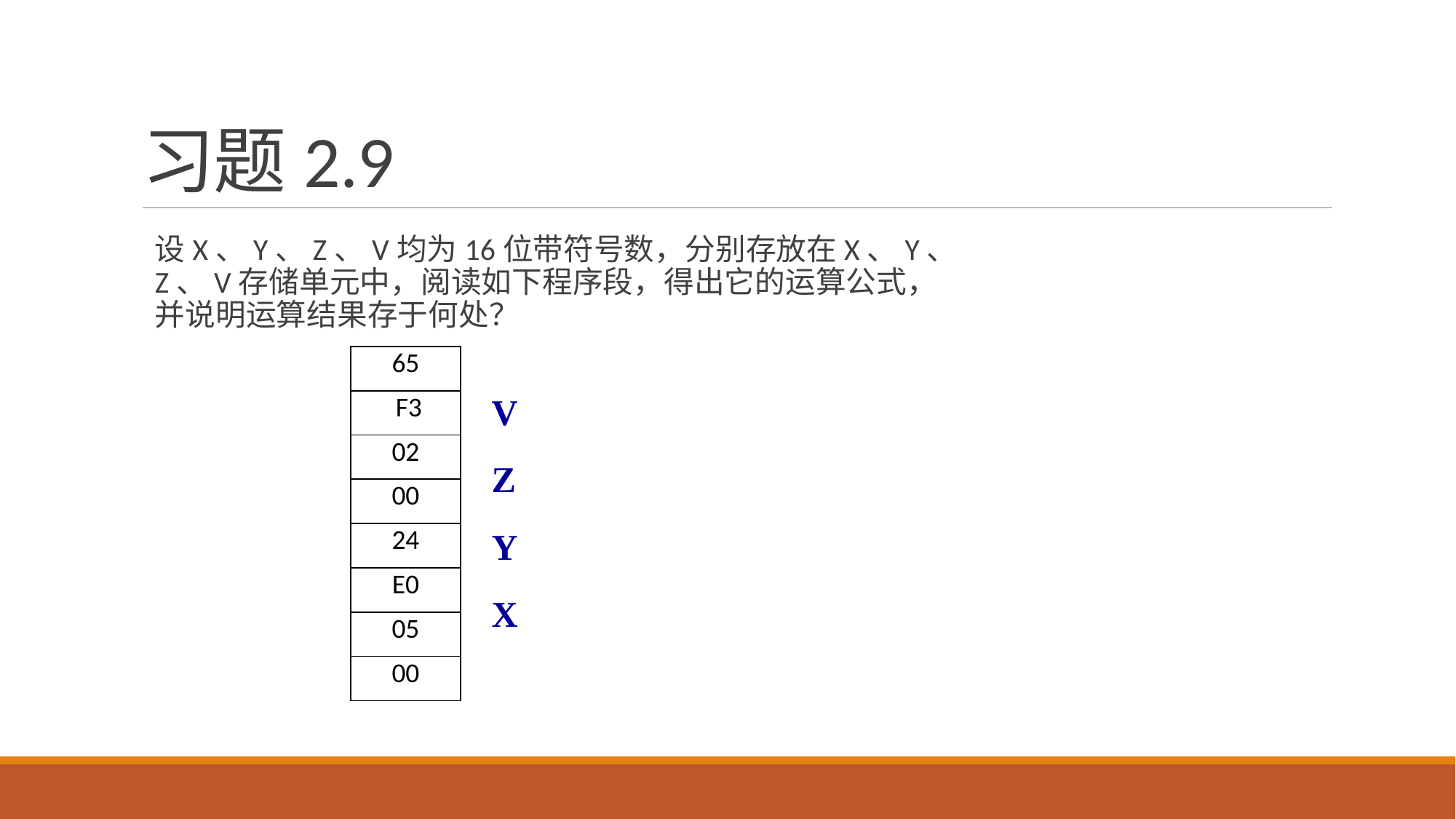

# 习题2.9
设X、Y、Z、V均为16位带符号数，分别存放在X、Y、Z、V存储单元中，阅读如下程序段，得出它的运算公式，并说明运算结果存于何处？
| 65 |
| --- |
| F3 |
| 02 |
| 00 |
| 24 |
| E0 |
| 05 |
| 00 |
V
Z
Y
X